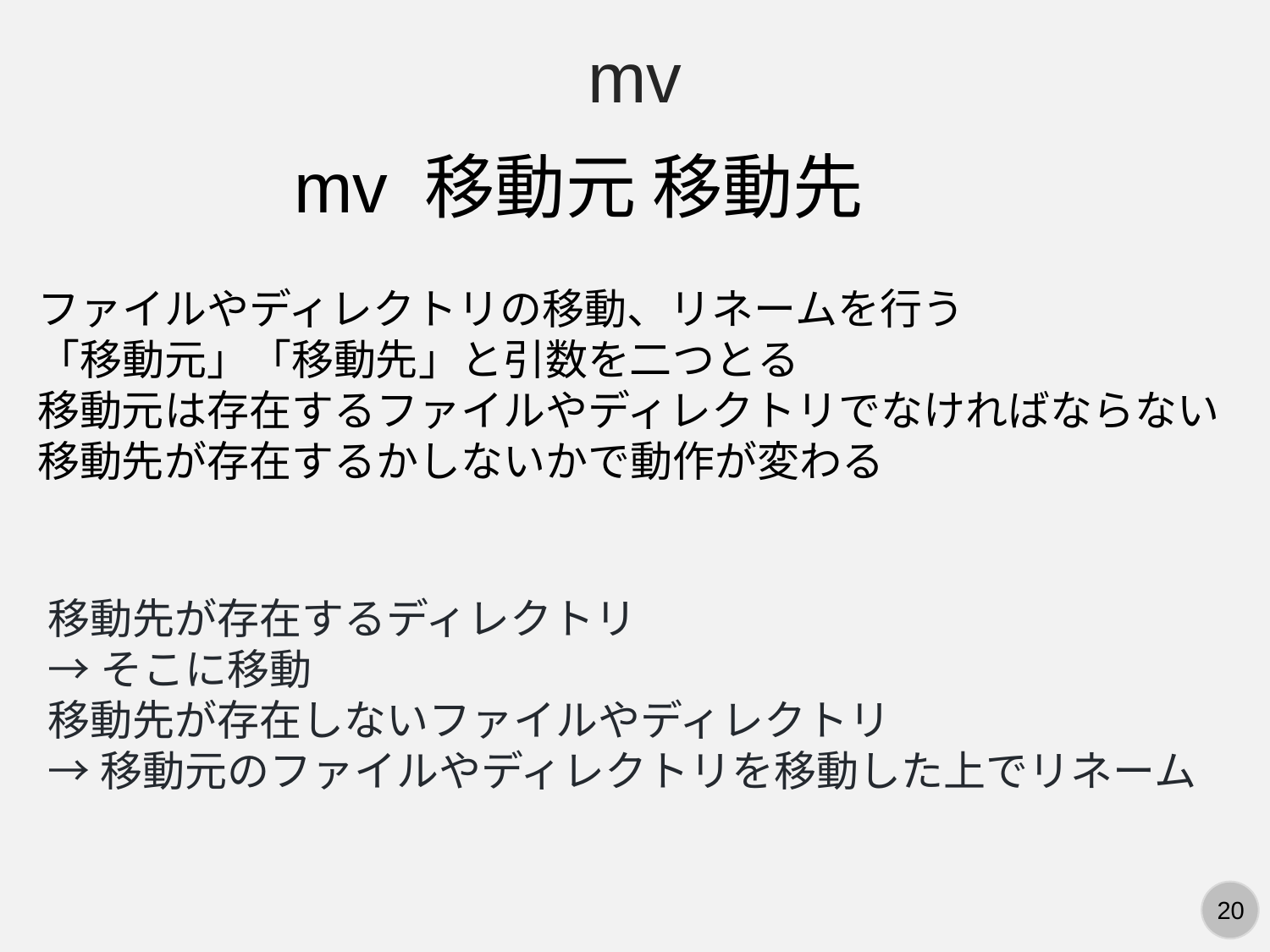

mv
mv 移動元 移動先
ファイルやディレクトリの移動、リネームを行う
「移動元」「移動先」と引数を二つとる
移動元は存在するファイルやディレクトリでなければならない
移動先が存在するかしないかで動作が変わる
移動先が存在するディレクトリ
→そこに移動
移動先が存在しないファイルやディレクトリ
→移動元のファイルやディレクトリを移動した上でリネーム